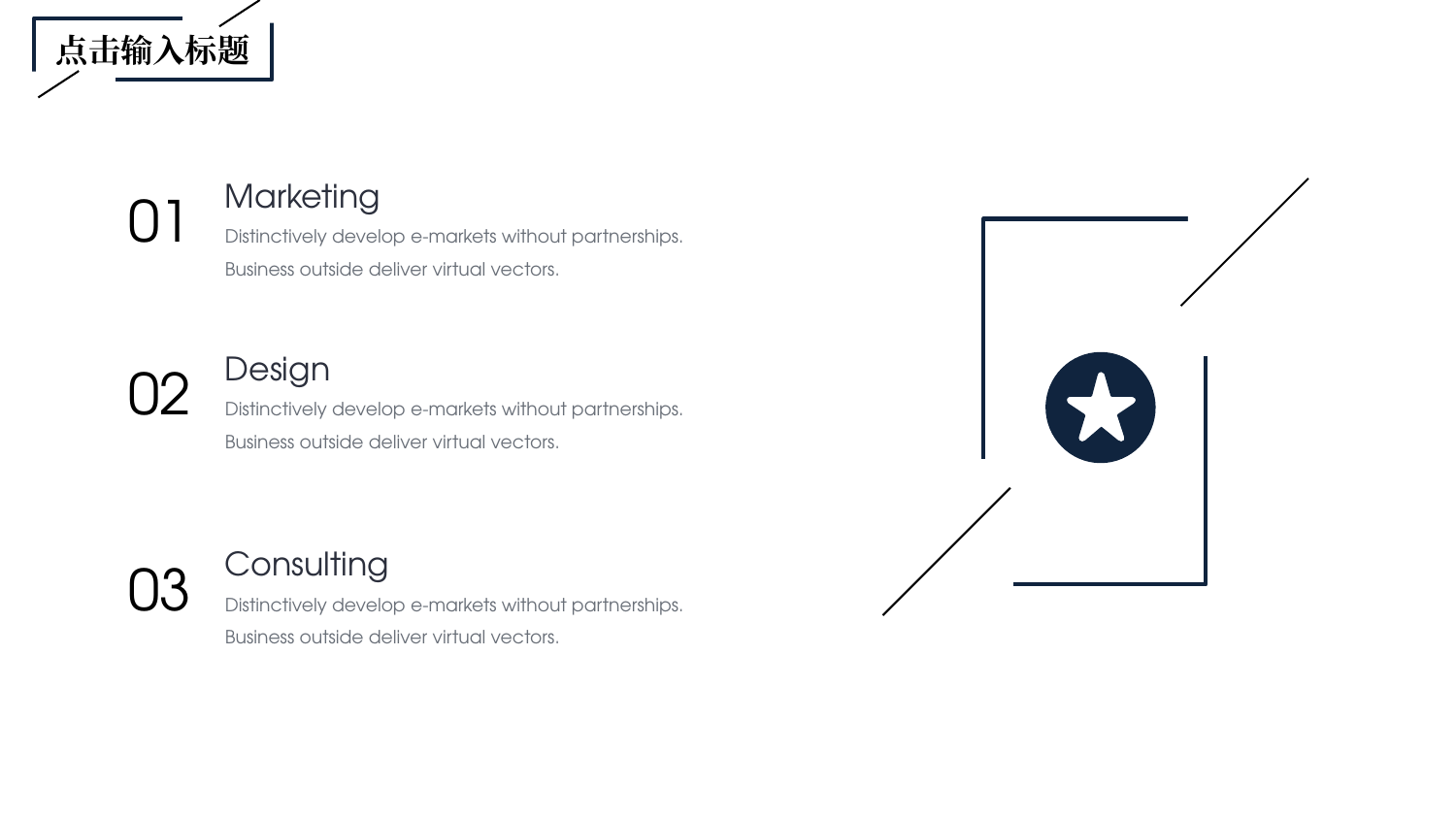

点击输入标题
Marketing
Distinctively develop e-markets without partnerships.
Business outside deliver virtual vectors.
01

Design
Distinctively develop e-markets without partnerships.
Business outside deliver virtual vectors.
02
Consulting
Distinctively develop e-markets without partnerships.
Business outside deliver virtual vectors.
03